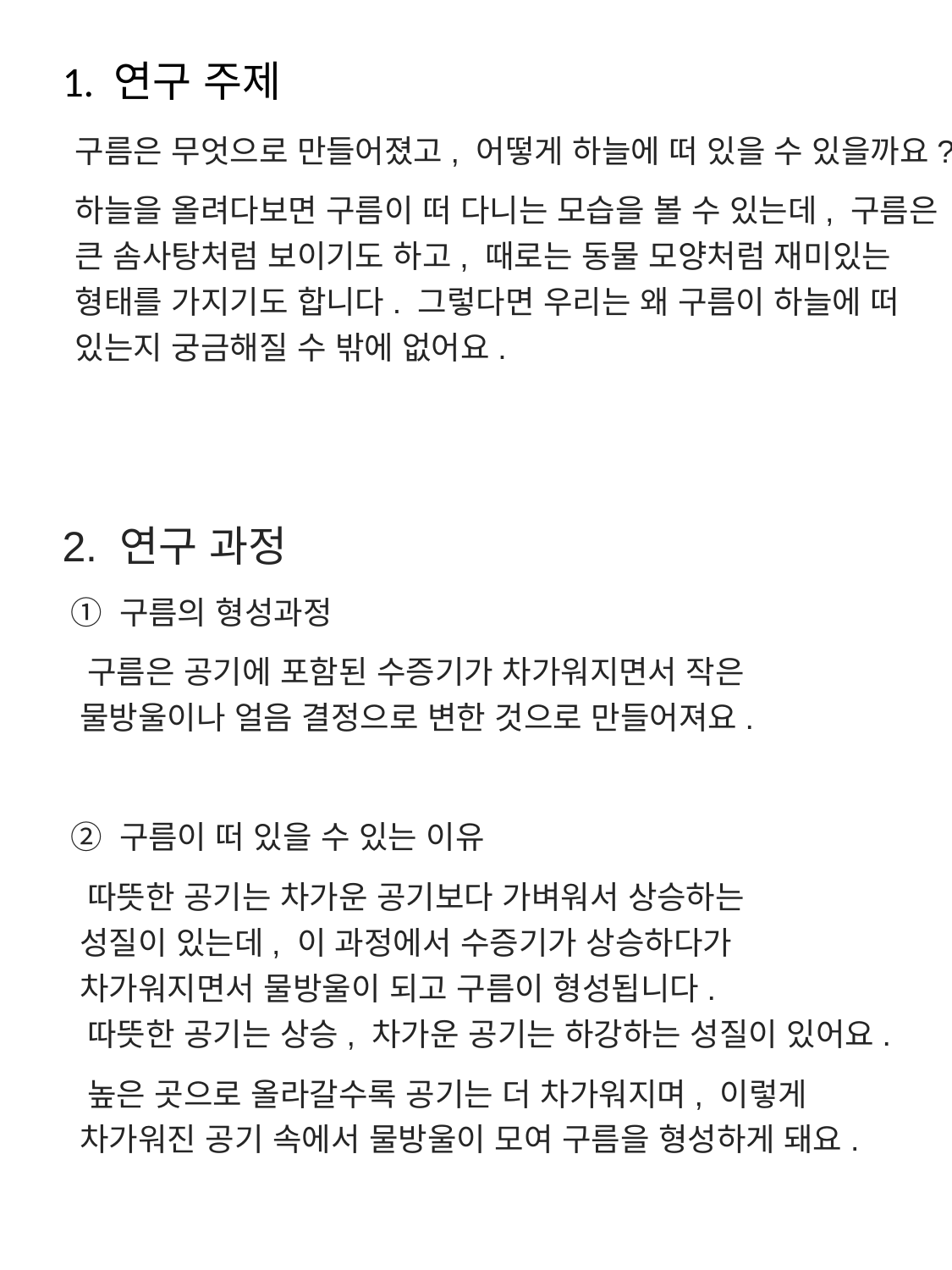

1. 연구 주제
구름은 무엇으로 만들어졌고, 어떻게 하늘에 떠 있을 수 있을까요?
하늘을 올려다보면 구름이 떠 다니는 모습을 볼 수 있는데, 구름은 큰 솜사탕처럼 보이기도 하고, 때로는 동물 모양처럼 재미있는 형태를 가지기도 합니다. 그렇다면 우리는 왜 구름이 하늘에 떠 있는지 궁금해질 수 밖에 없어요.
2. 연구 과정
 ① 구름의 형성과정
  구름은 공기에 포함된 수증기가 차가워지면서 작은
  물방울이나 얼음 결정으로 변한 것으로 만들어져요.

 ② 구름이 떠 있을 수 있는 이유
  따뜻한 공기는 차가운 공기보다 가벼워서 상승하는
  성질이 있는데, 이 과정에서 수증기가 상승하다가
  차가워지면서 물방울이 되고 구름이 형성됩니다.
  따뜻한 공기는 상승, 차가운 공기는 하강하는 성질이 있어요.
  높은 곳으로 올라갈수록 공기는 더 차가워지며, 이렇게
  차가워진 공기 속에서 물방울이 모여 구름을 형성하게 돼요.